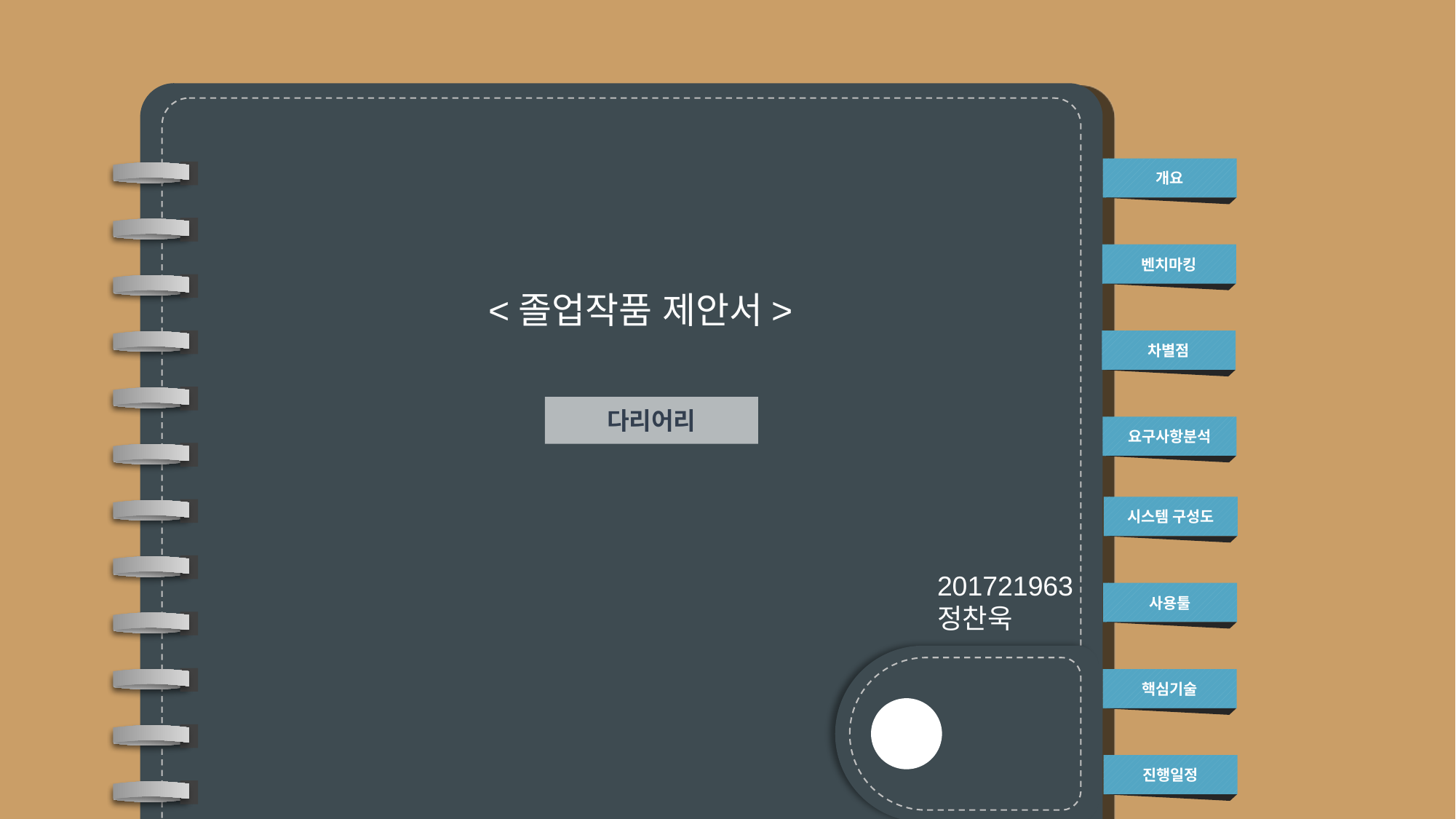

개요

벤치마킹

<졸업작품 제안서>
차별점

다리어리
요구사항분석

시스템 구성도

201721963
정찬욱
사용툴

핵심기술

진행일정